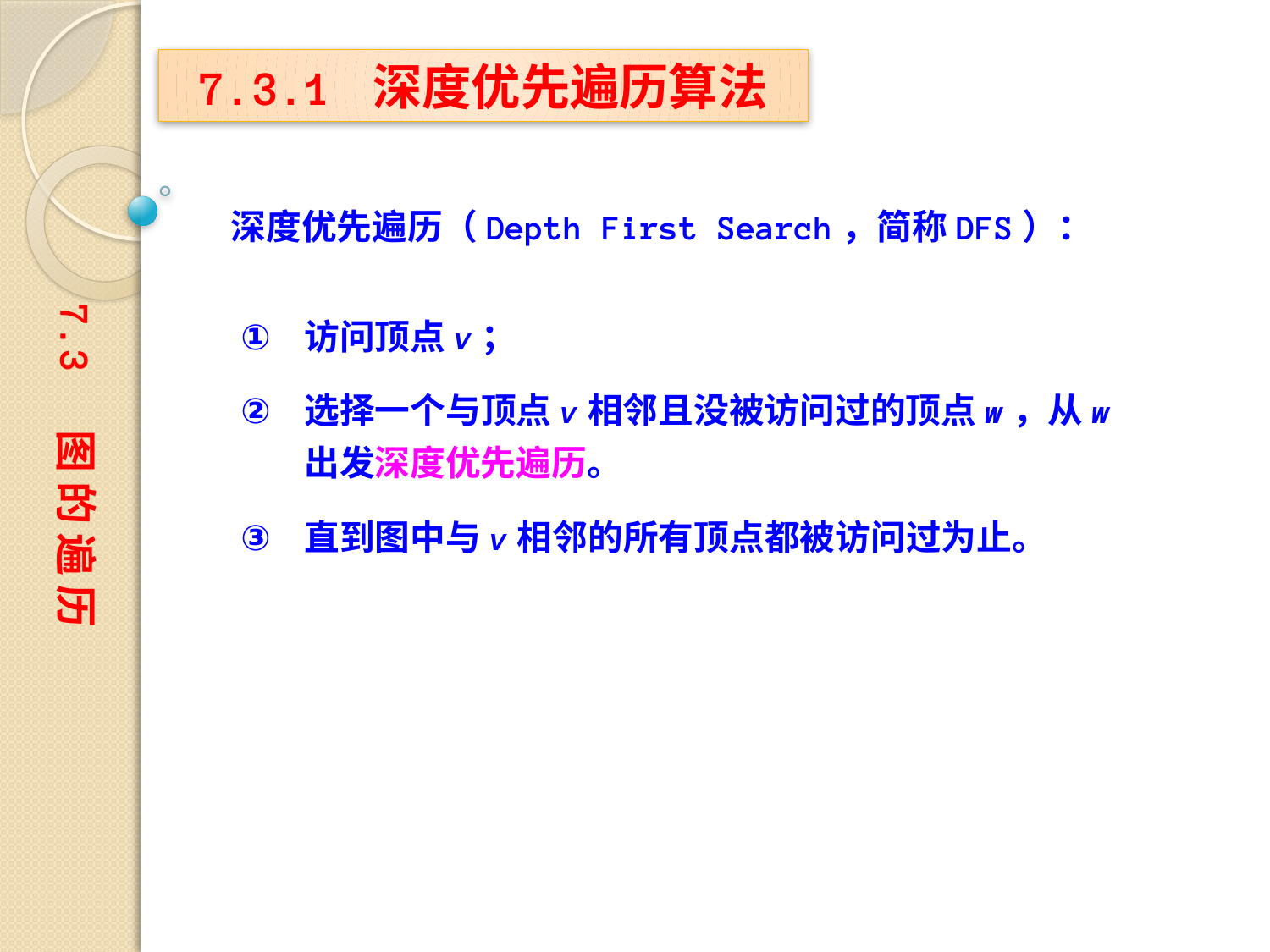

7.3.1 深度优先遍历算法
深度优先遍历（Depth First Search，简称DFS）：
7.3  图 的 遍 历
访问顶点v；
选择一个与顶点v相邻且没被访问过的顶点w，从w出发深度优先遍历。
直到图中与v相邻的所有顶点都被访问过为止。